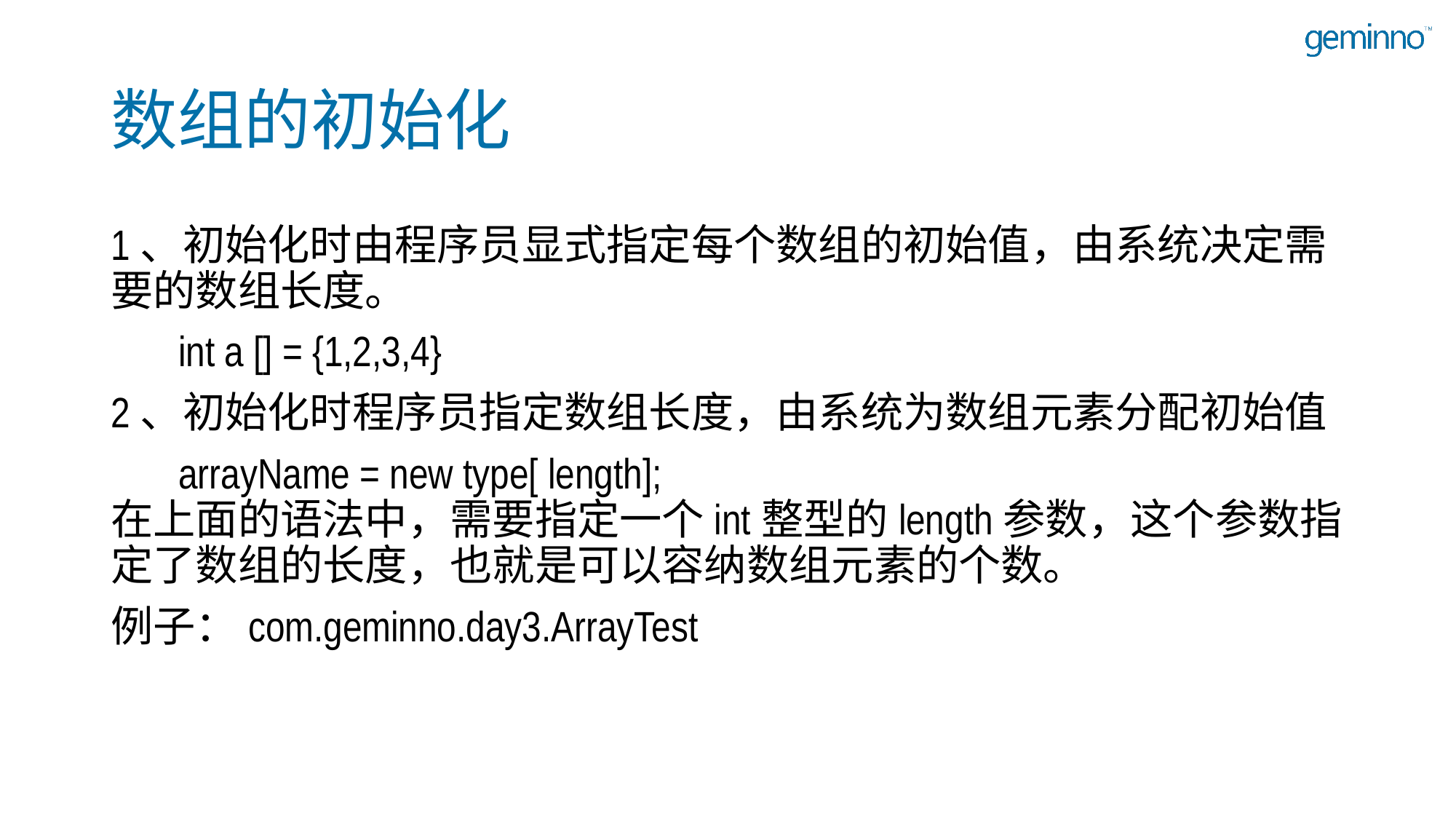

# 数组的初始化
1、初始化时由程序员显式指定每个数组的初始值，由系统决定需要的数组长度。
       int a [] = {1,2,3,4}
2、初始化时程序员指定数组长度，由系统为数组元素分配初始值
       arrayName = new type[ length];
在上面的语法中，需要指定一个int整型的length参数，这个参数指定了数组的长度，也就是可以容纳数组元素的个数。
例子：com.geminno.day3.ArrayTest